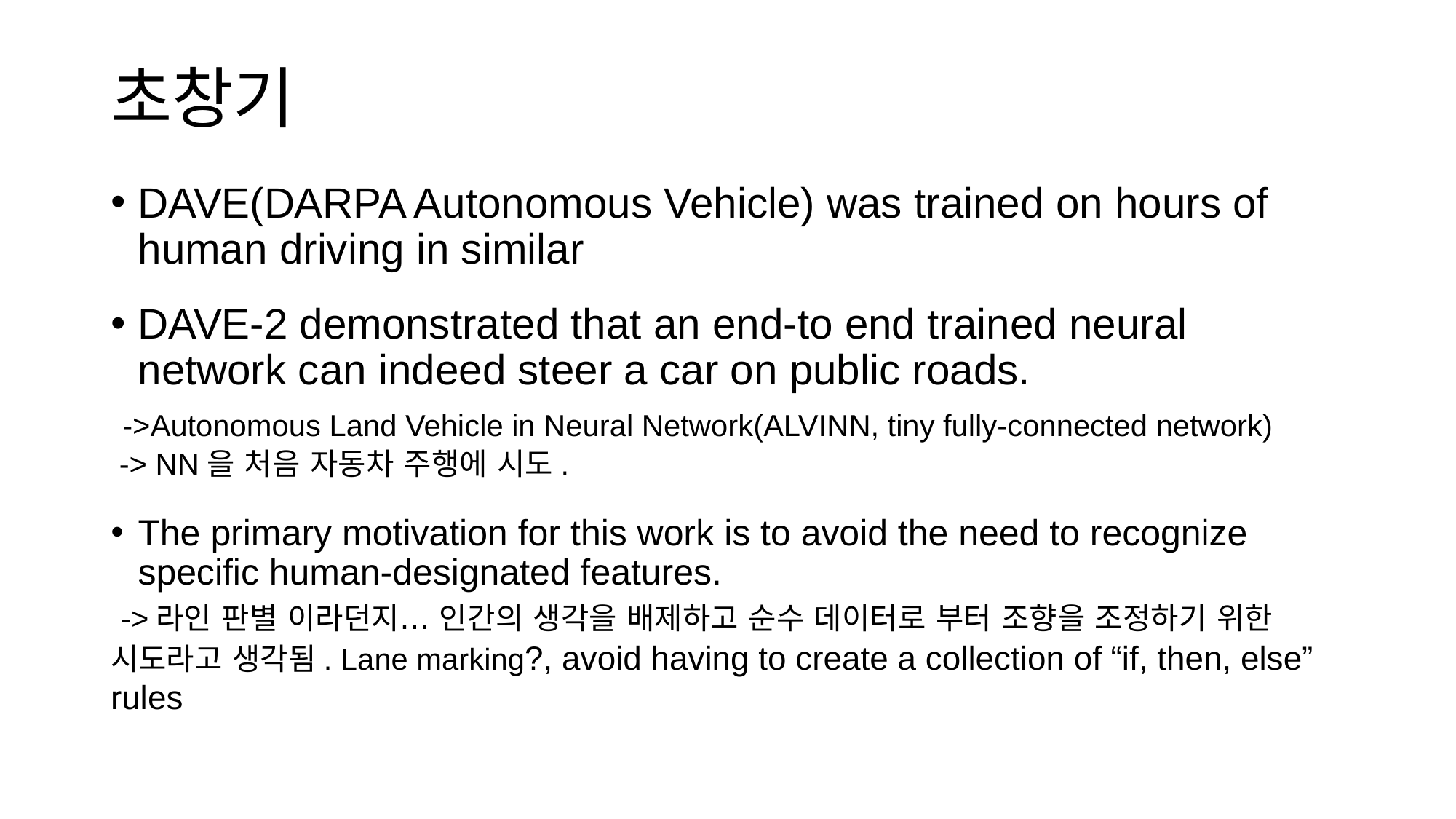

초창기
DAVE(DARPA Autonomous Vehicle) was trained on hours of human driving in similar

DAVE-2 demonstrated that an end-to end trained neural network can indeed steer a car on public roads.
 ->Autonomous Land Vehicle in Neural Network(ALVINN, tiny fully-connected network)
 -> NN을 처음 자동차 주행에 시도.

The primary motivation for this work is to avoid the need to recognize specific human-designated features.
 ->라인 판별 이라던지… 인간의 생각을 배제하고 순수 데이터로 부터 조향을 조정하기 위한 시도라고 생각됨. Lane marking?, avoid having to create a collection of “if, then, else” rules